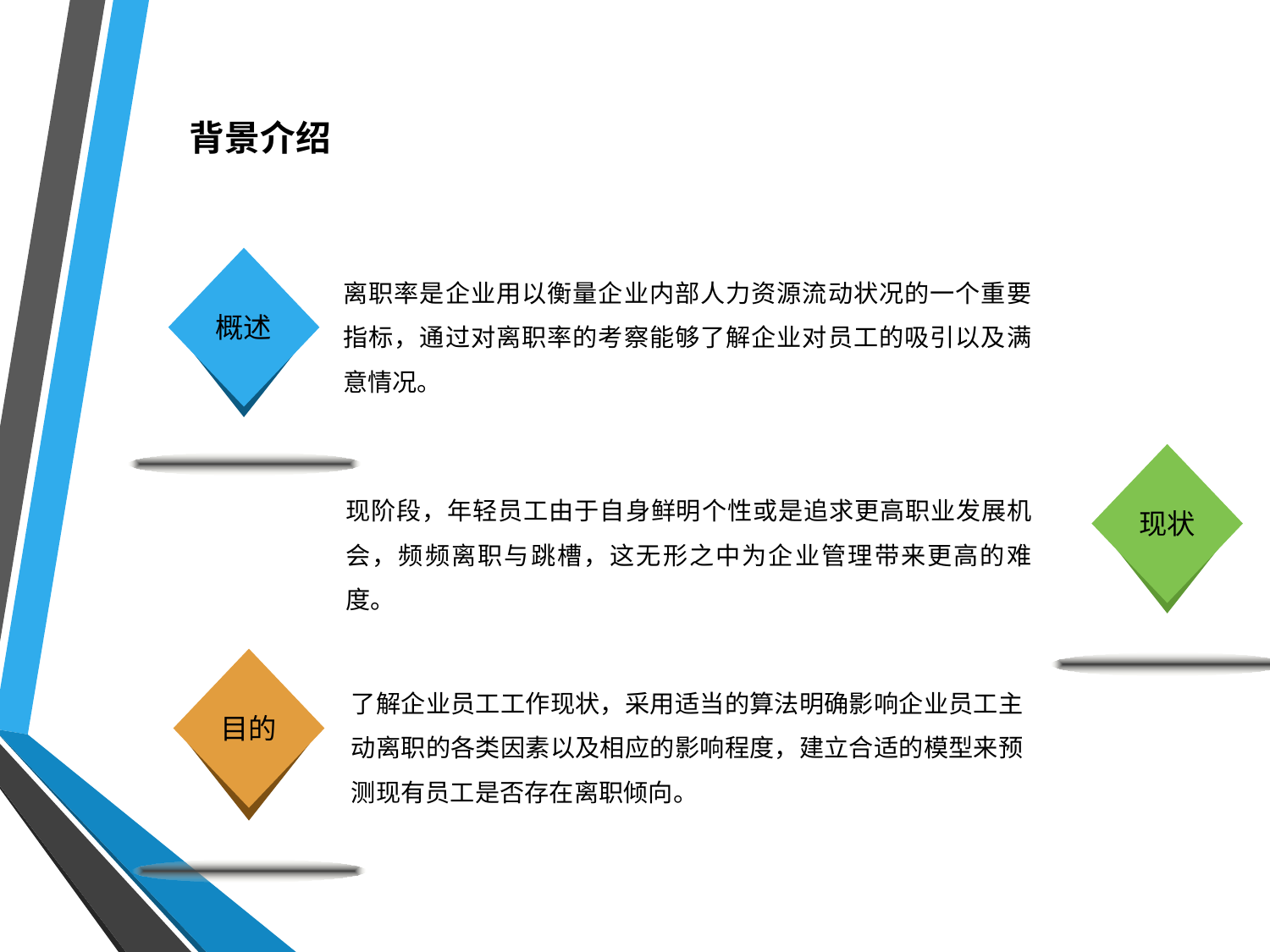

背景介绍
概述

离职率是企业用以衡量企业内部人力资源流动状况的一个重要指标，通过对离职率的考察能够了解企业对员工的吸引以及满意情况。
现状

现阶段，年轻员工由于自身鲜明个性或是追求更高职业发展机会，频频离职与跳槽，这无形之中为企业管理带来更高的难度。
目的

了解企业员工工作现状，采用适当的算法明确影响企业员工主动离职的各类因素以及相应的影响程度，建立合适的模型来预测现有员工是否存在离职倾向。